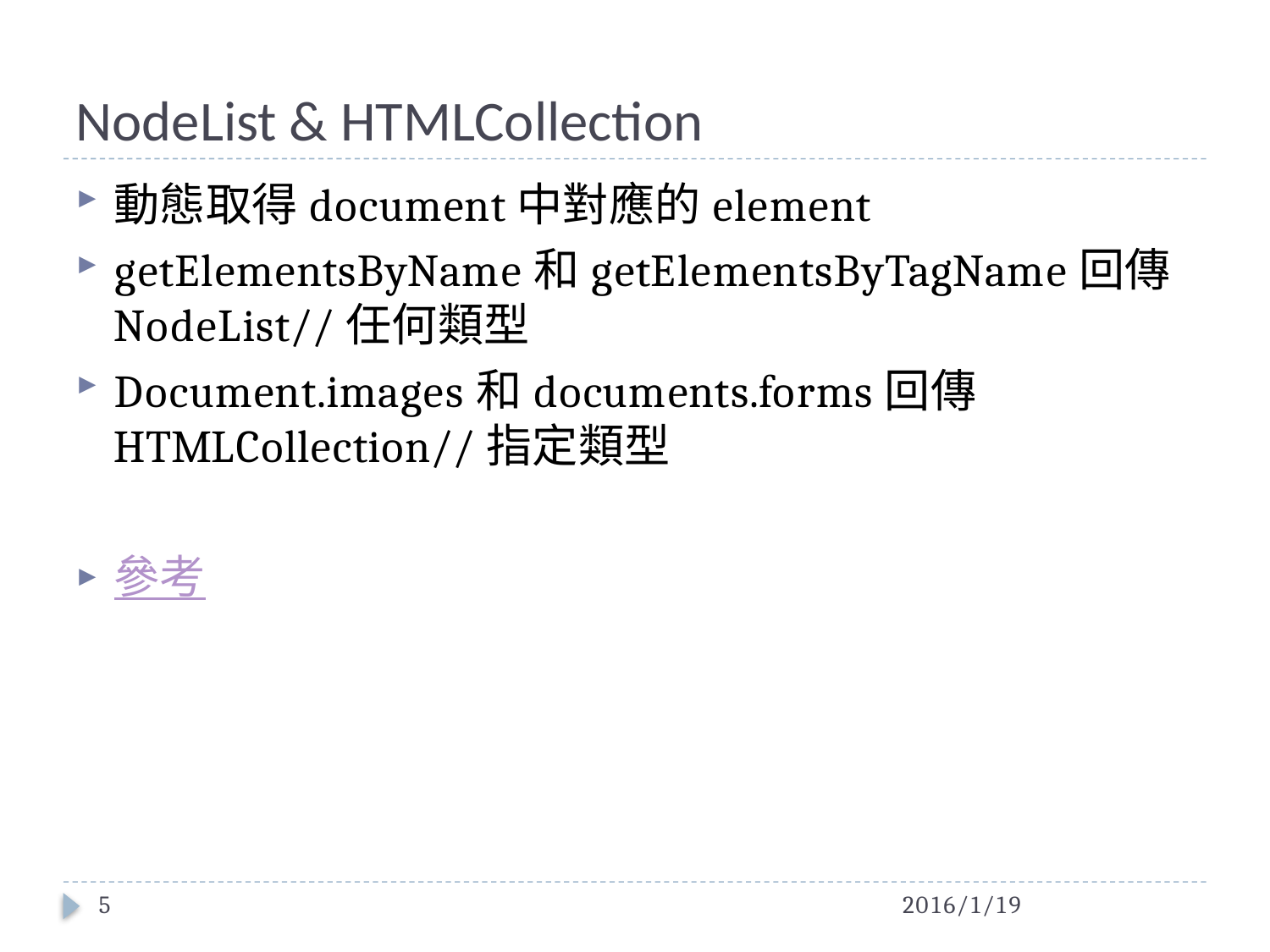

# NodeList & HTMLCollection
動態取得document中對應的element
getElementsByName和getElementsByTagName回傳NodeList//任何類型
Document.images和documents.forms回傳HTMLCollection//指定類型

參考
5
2016/1/19